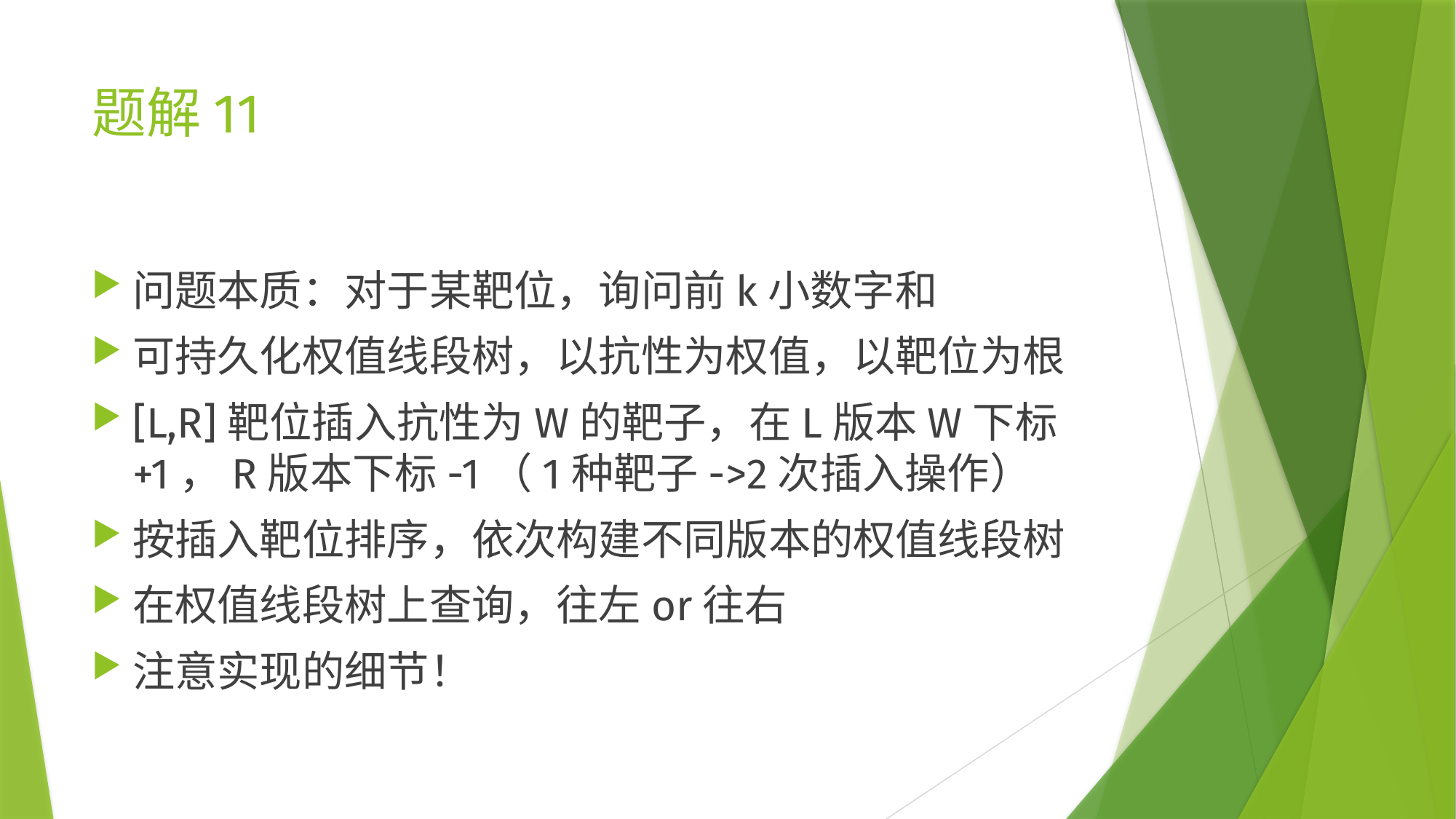

# 题解11
问题本质：对于某靶位，询问前k小数字和
可持久化权值线段树，以抗性为权值，以靶位为根
[L,R]靶位插入抗性为W的靶子，在L版本W下标+1，R版本下标-1（1种靶子->2次插入操作）
按插入靶位排序，依次构建不同版本的权值线段树
在权值线段树上查询，往左or往右
注意实现的细节！